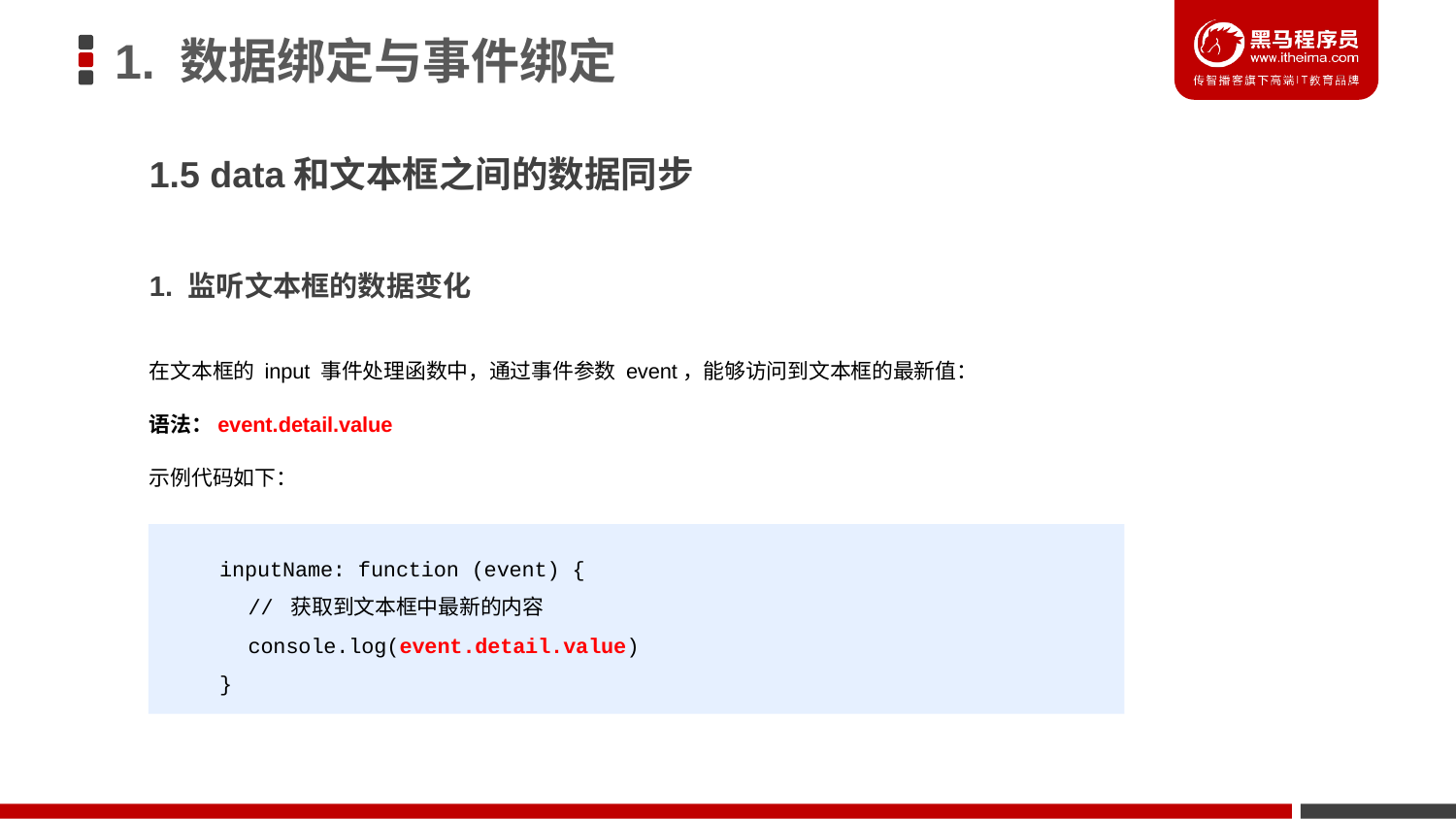

# 1. 数据绑定与事件绑定
1.5 data和文本框之间的数据同步
1. 监听文本框的数据变化
在文本框的 input 事件处理函数中，通过事件参数 event，能够访问到文本框的最新值：
语法：event.detail.value
示例代码如下：

inputName: function (event) {
// 获取到文本框中最新的内容
console.log(event.detail.value)
}